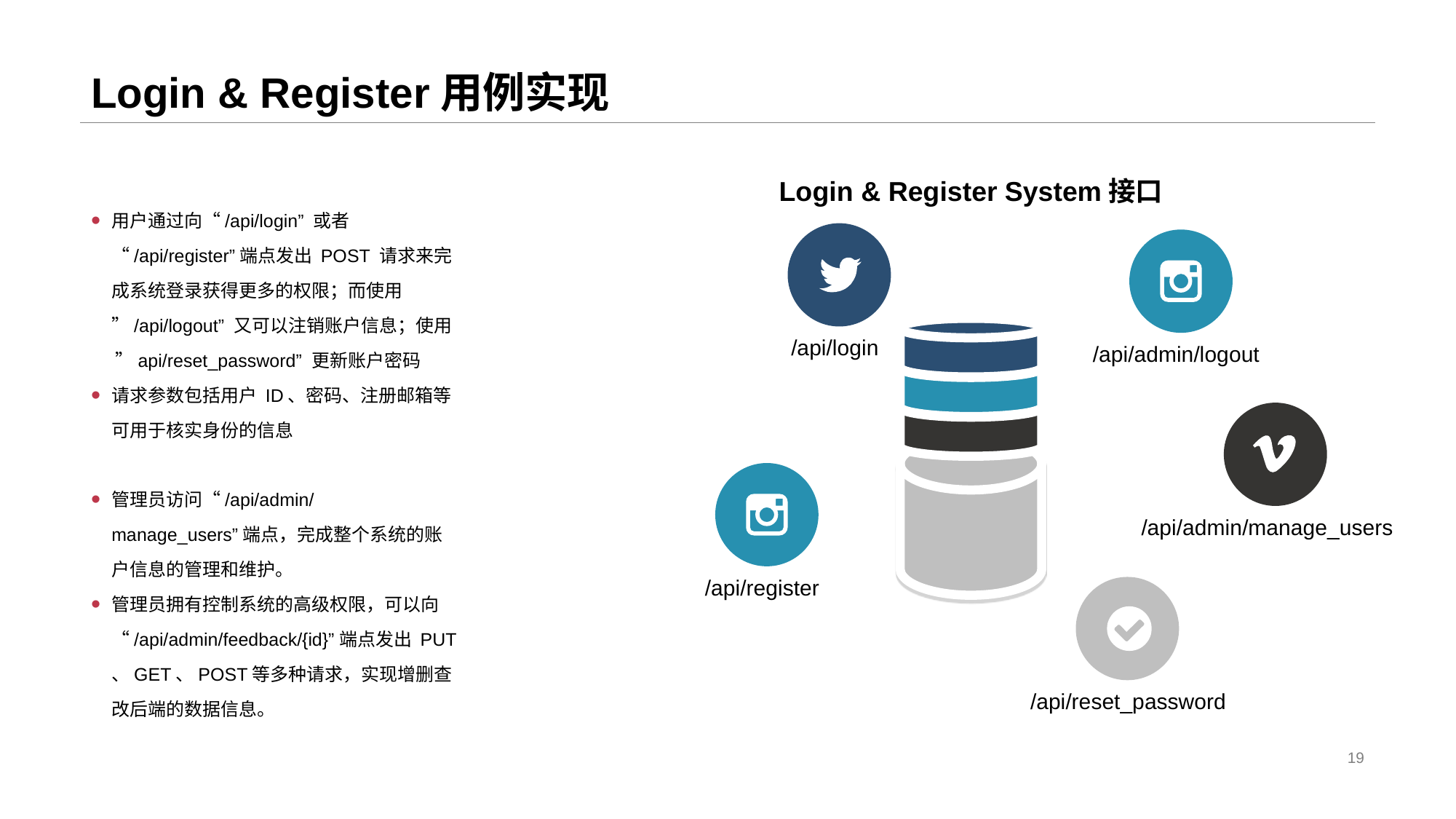

# Login & Register用例实现
Login & Register System接口
用户通过向“/api/login” 或者 “/api/register”端点发出 POST 请求来完成系统登录获得更多的权限；而使用 ”/api/logout” 又可以注销账户信息；使用 ”api/reset_password” 更新账户密码
请求参数包括用户 ID、密码、注册邮箱等可用于核实身份的信息

管理员访问“/api/admin/manage_users”端点，完成整个系统的账户信息的管理和维护。
管理员拥有控制系统的高级权限，可以向“/api/admin/feedback/{id}”端点发出 PUT 、GET、POST等多种请求，实现增删查改后端的数据信息。

/api/login
/api/admin/logout

/api/admin/manage_users

/api/reset_password

/api/register
19